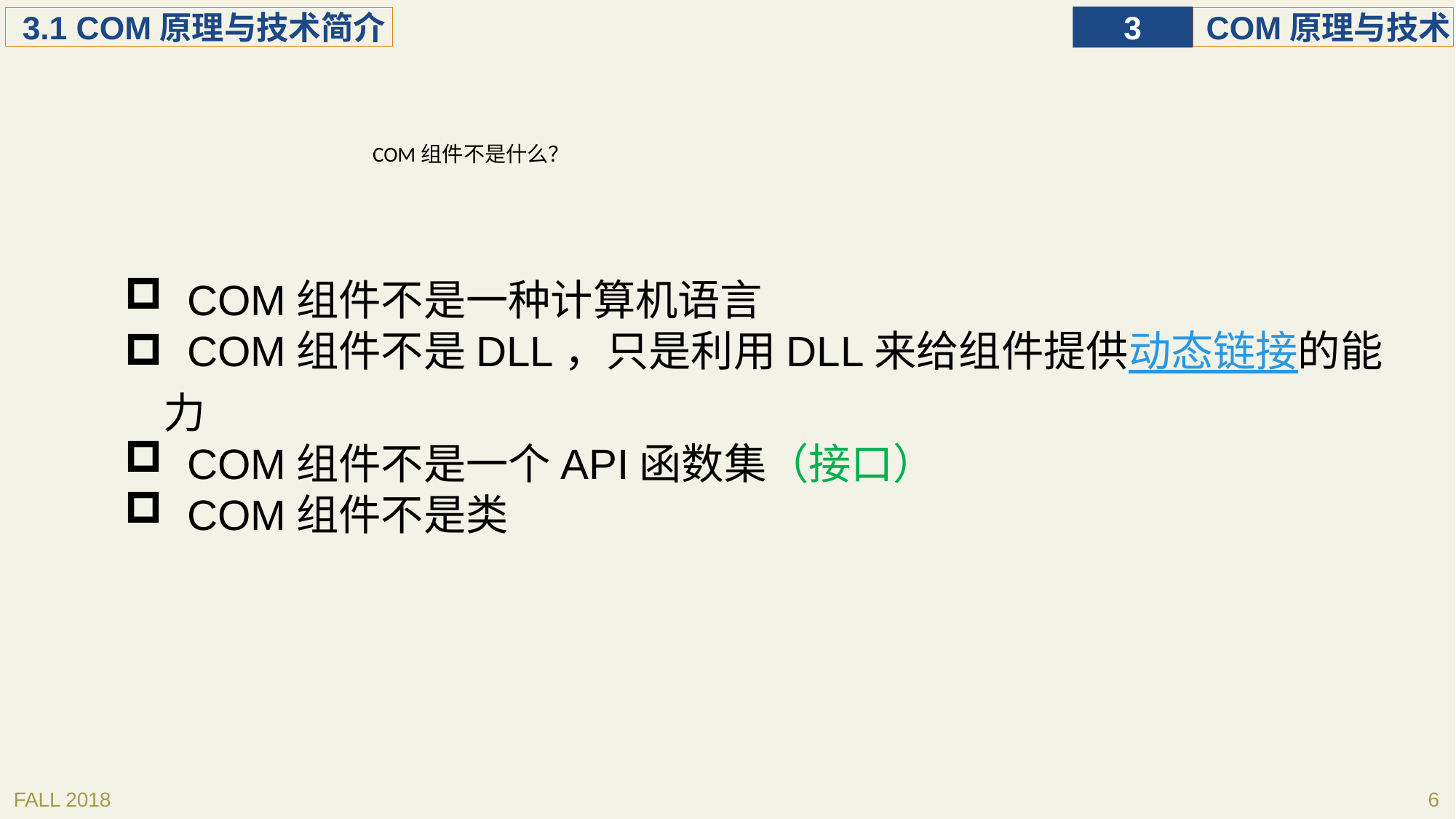

COM组件不是什么？
  COM组件不是一种计算机语言
  COM组件不是DLL，只是利用DLL来给组件提供动态链接的能力
  COM组件不是一个API函数集（接口）
  COM组件不是类